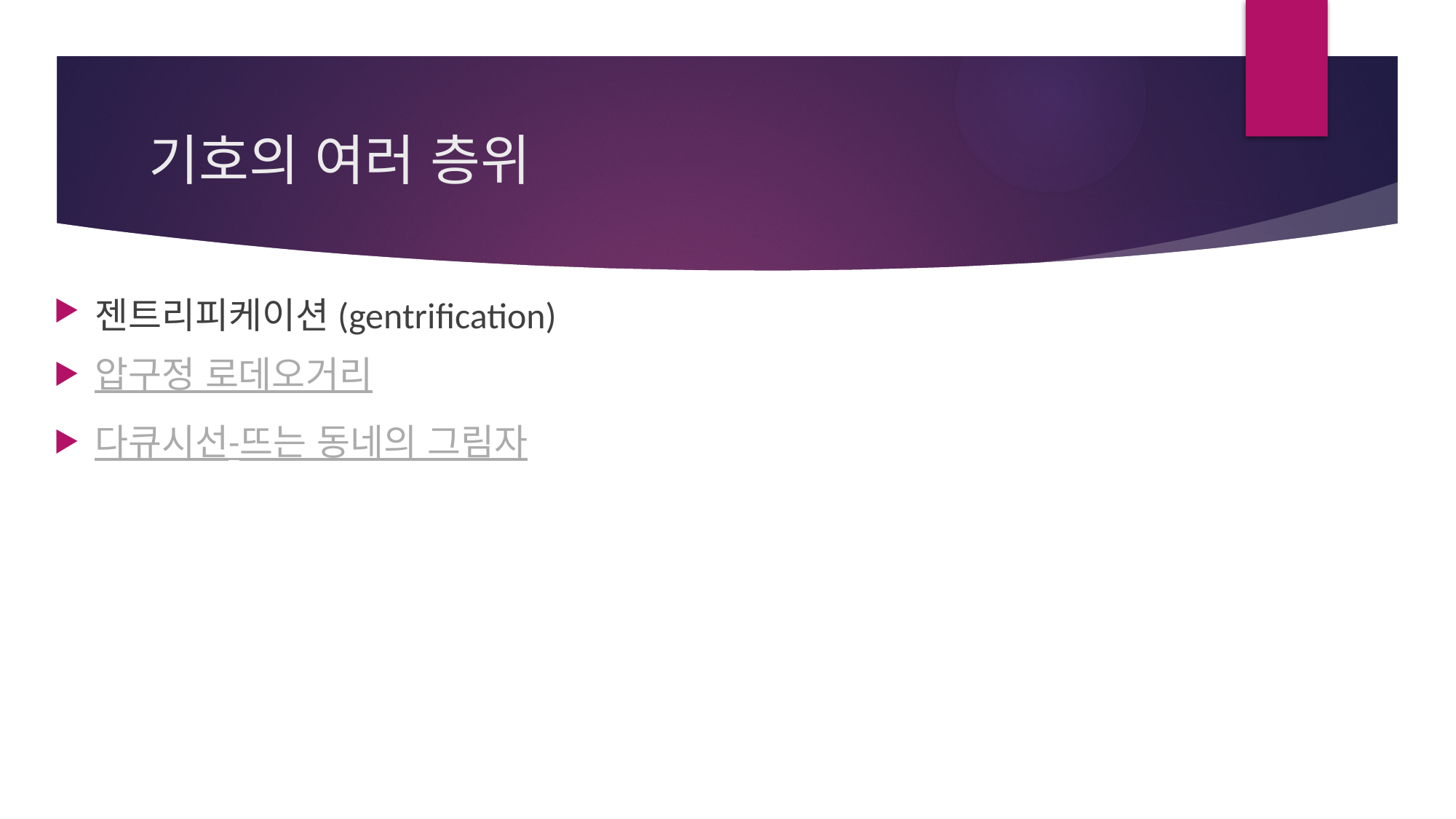

# 기호의 여러 층위
젠트리피케이션(gentrification)
압구정 로데오거리
다큐시선-뜨는 동네의 그림자